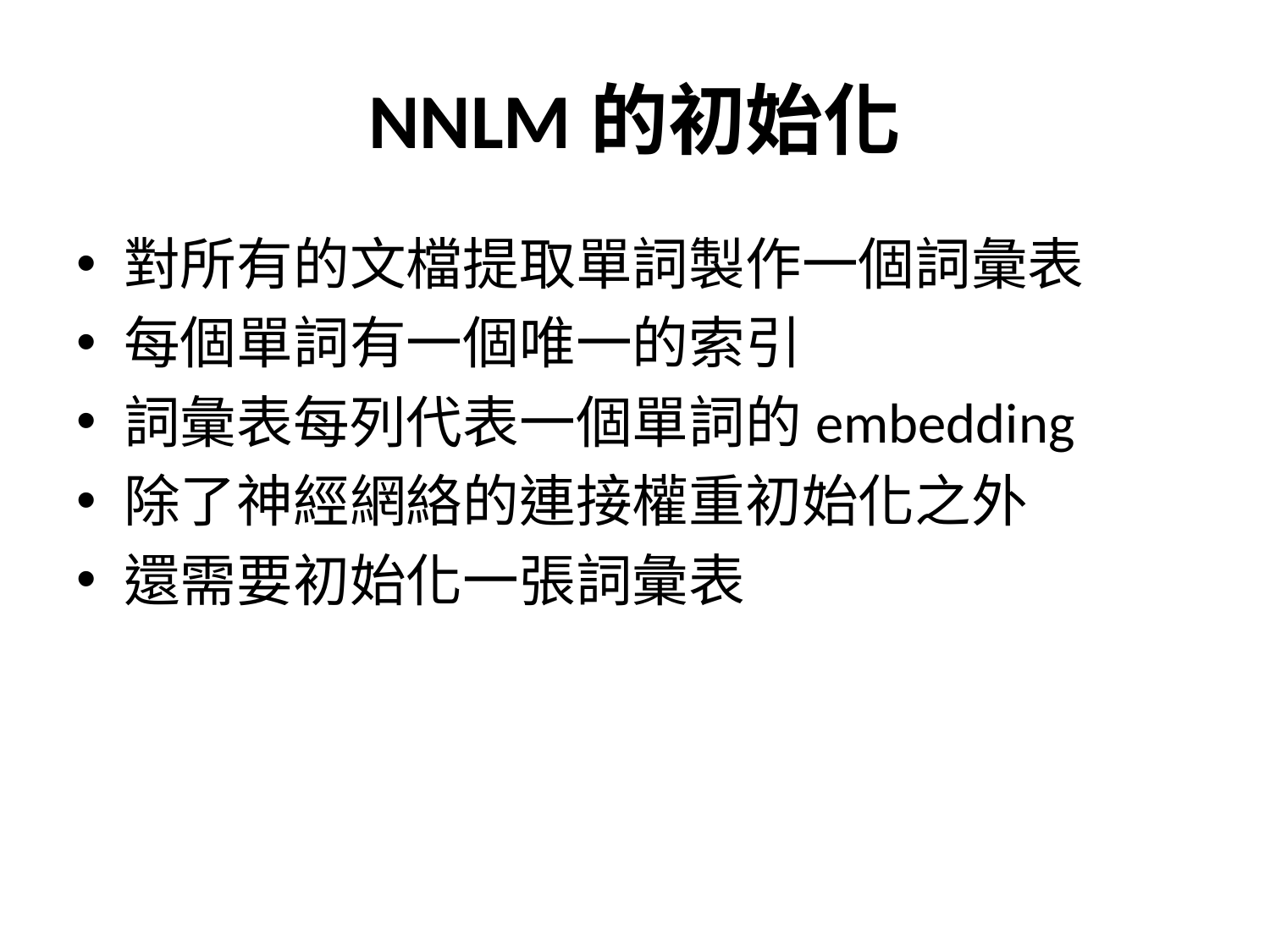

# NNLM的初始化
對所有的文檔提取單詞製作一個詞彙表
每個單詞有一個唯一的索引
詞彙表每列代表一個單詞的embedding
除了神經網絡的連接權重初始化之外
還需要初始化一張詞彙表